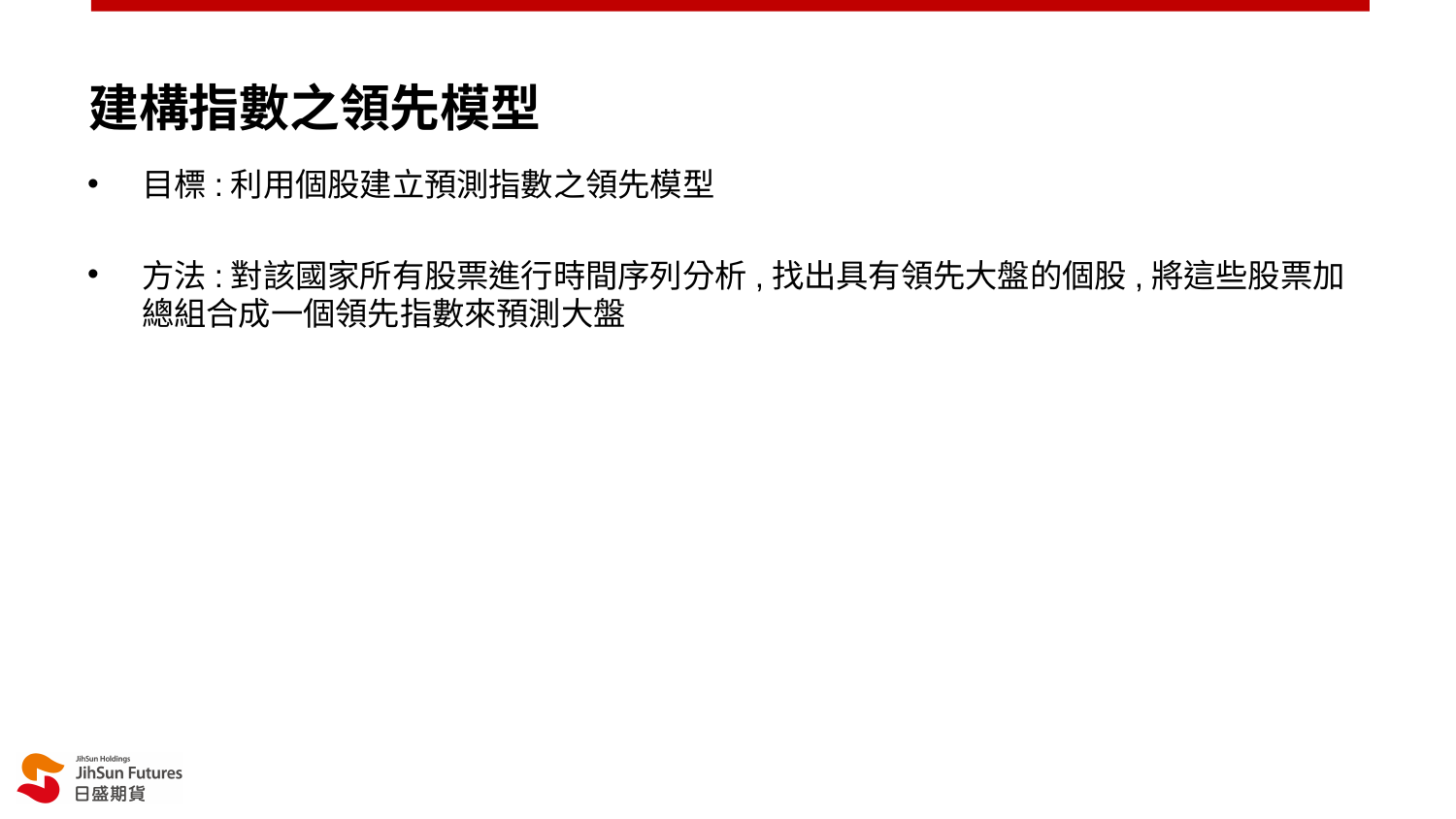

# 建構指數之領先模型
目標:利用個股建立預測指數之領先模型

方法:對該國家所有股票進行時間序列分析,找出具有領先大盤的個股,將這些股票加總組合成一個領先指數來預測大盤